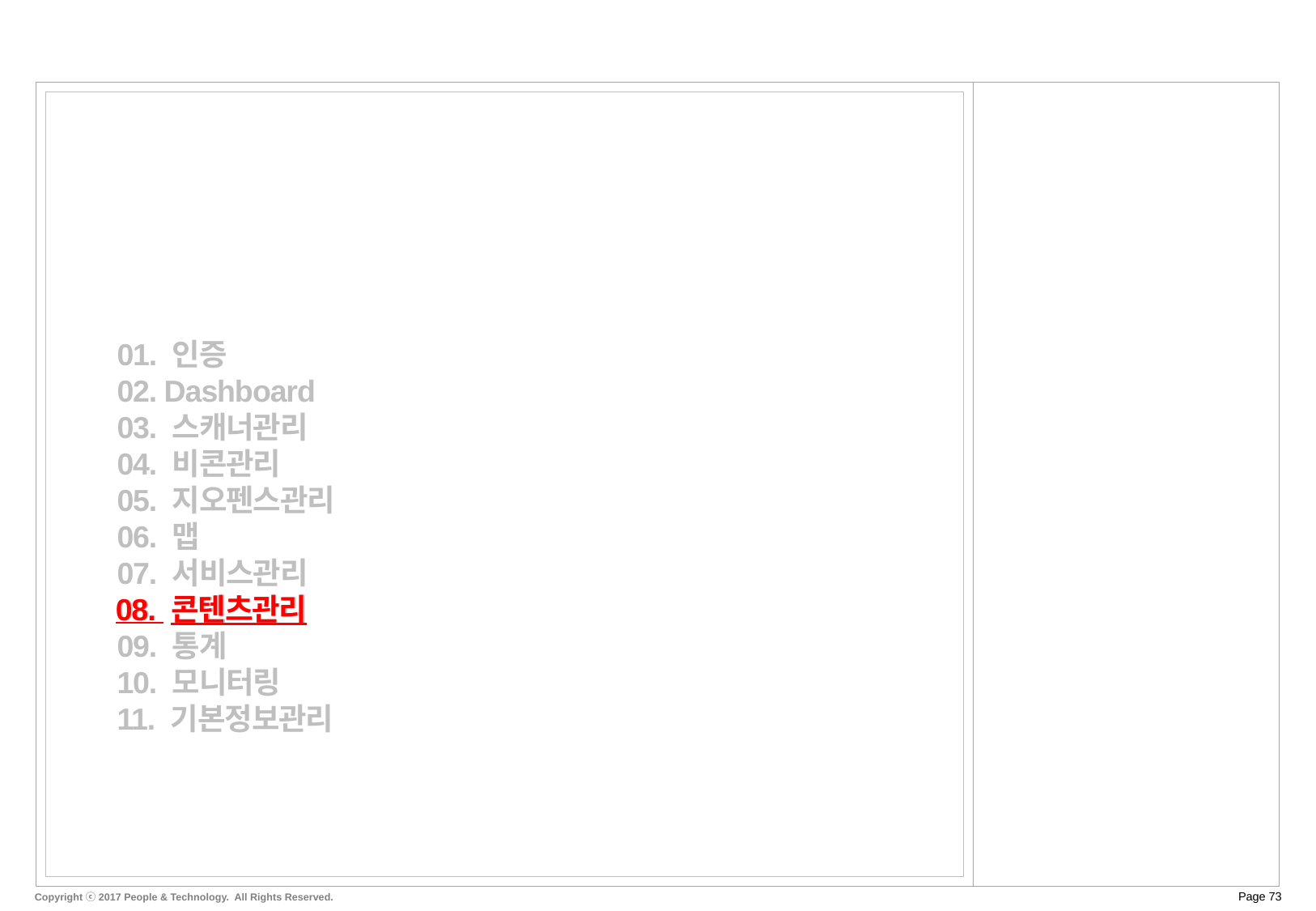

01. 인증
02. Dashboard
03. 스캐너관리
04. 비콘관리
05. 지오펜스관리
06. 맵
07. 서비스관리
08. 콘텐츠관리
09. 통계
10. 모니터링
11. 기본정보관리
# 08. 콘텐츠관리